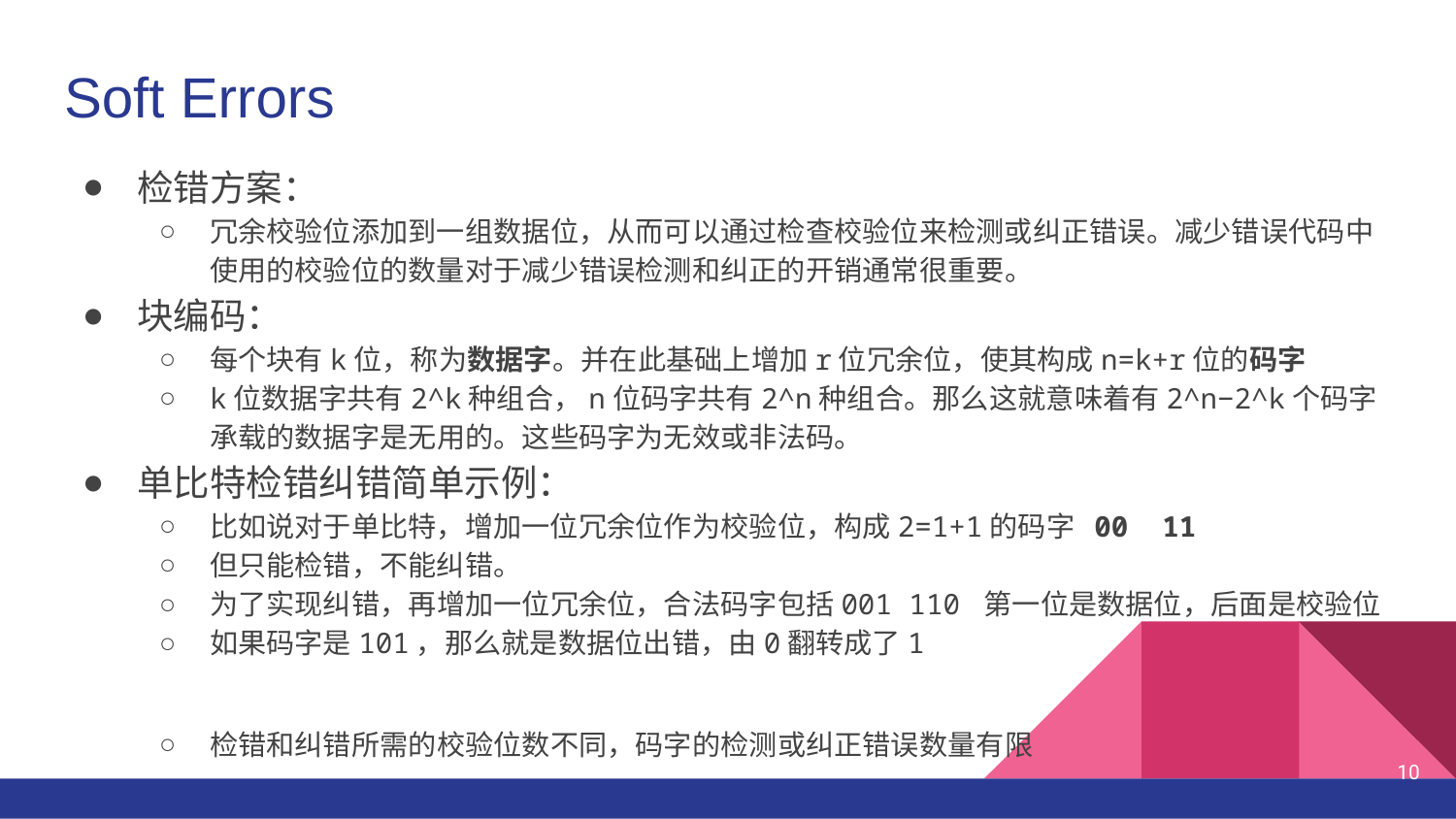

# Soft Errors
检错方案：
冗余校验位添加到一组数据位，从而可以通过检查校验位来检测或纠正错误。减少错误代码中使用的校验位的数量对于减少错误检测和纠正的开销通常很重要。
块编码：
每个块有k位，称为数据字。并在此基础上增加r位冗余位，使其构成n=k+r位的码字
k位数据字共有2^k种组合，n位码字共有2^n种组合。那么这就意味着有2^n−2^k个码字承载的数据字是无用的。这些码字为无效或非法码。
单比特检错纠错简单示例：
比如说对于单比特，增加一位冗余位作为校验位，构成2=1+1的码字  00  11
但只能检错，不能纠错。
为了实现纠错，再增加一位冗余位，合法码字包括001 110 第一位是数据位，后面是校验位
如果码字是101，那么就是数据位出错，由0翻转成了1

检错和纠错所需的校验位数不同，码字的检测或纠正错误数量有限
10